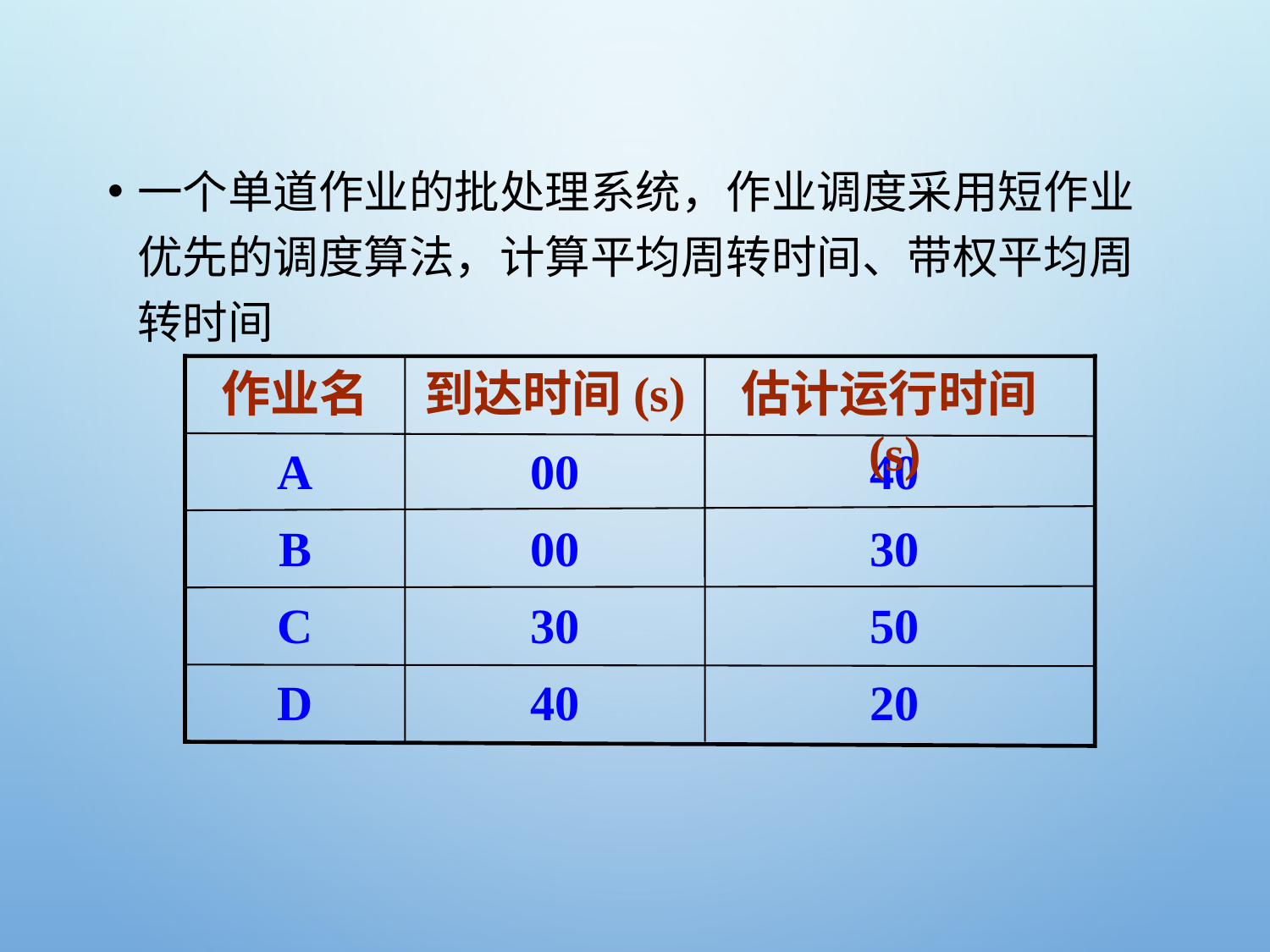

12
#
一个单道作业的批处理系统，作业调度采用短作业优先的调度算法，计算平均周转时间、带权平均周转时间

作业名

到达时间(s)

估计运行时间(s)

A

00
40

B
00
30

C
30
50
D

40
20